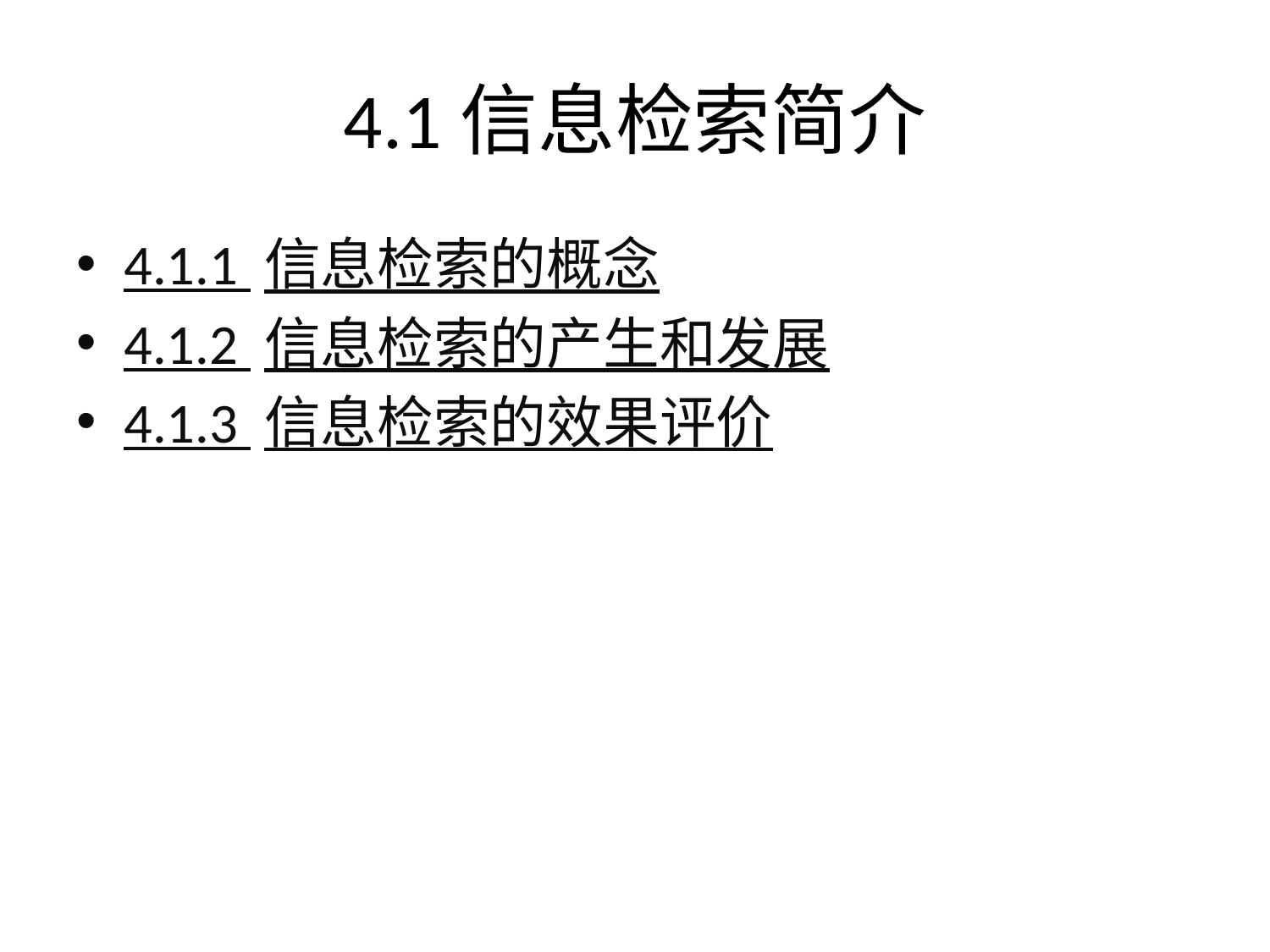

# 4.1信息检索简介
4.1.1 信息检索的概念
4.1.2 信息检索的产生和发展
4.1.3 信息检索的效果评价